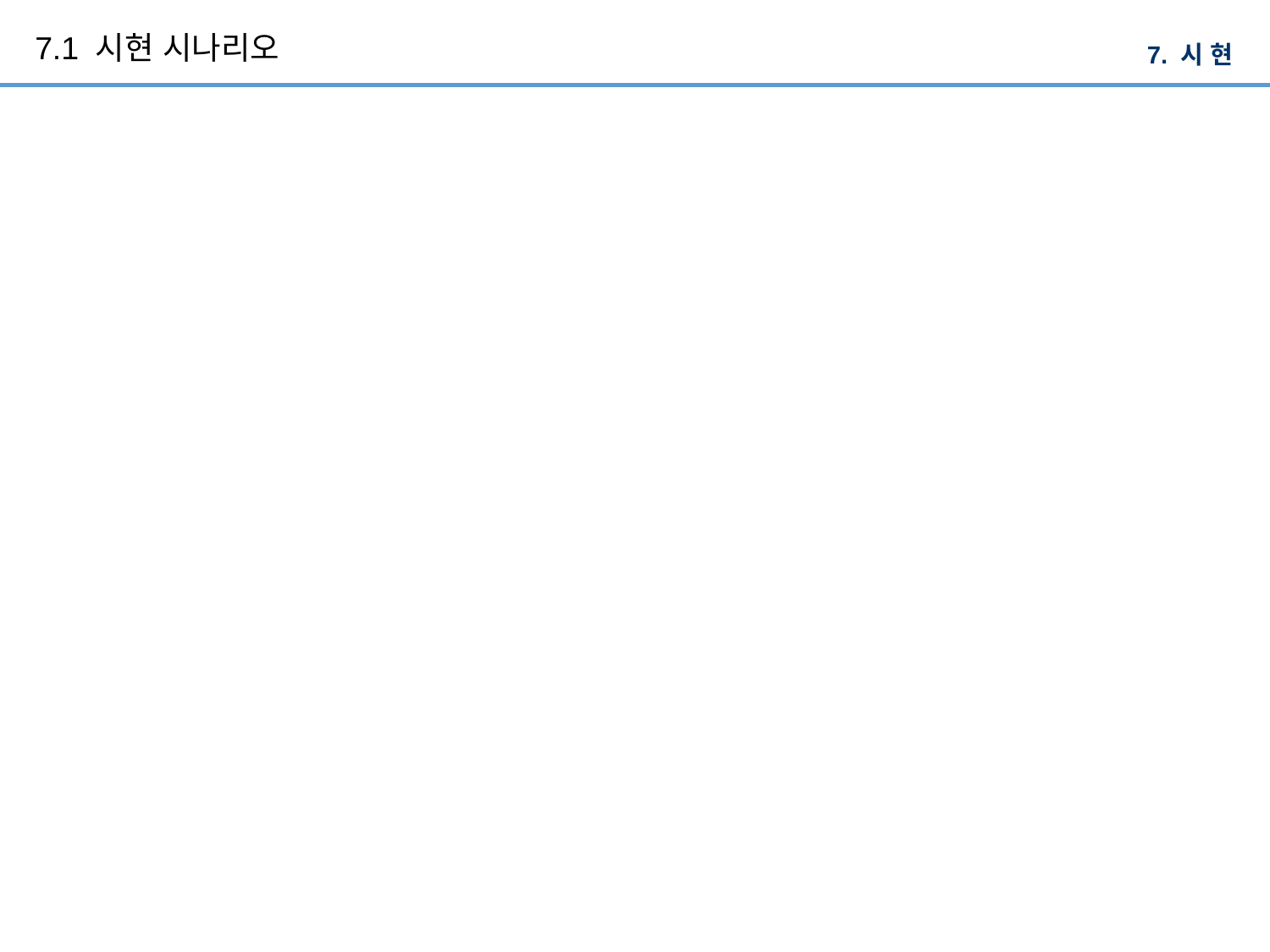

# 7.1 시현 시나리오
7. 시 현